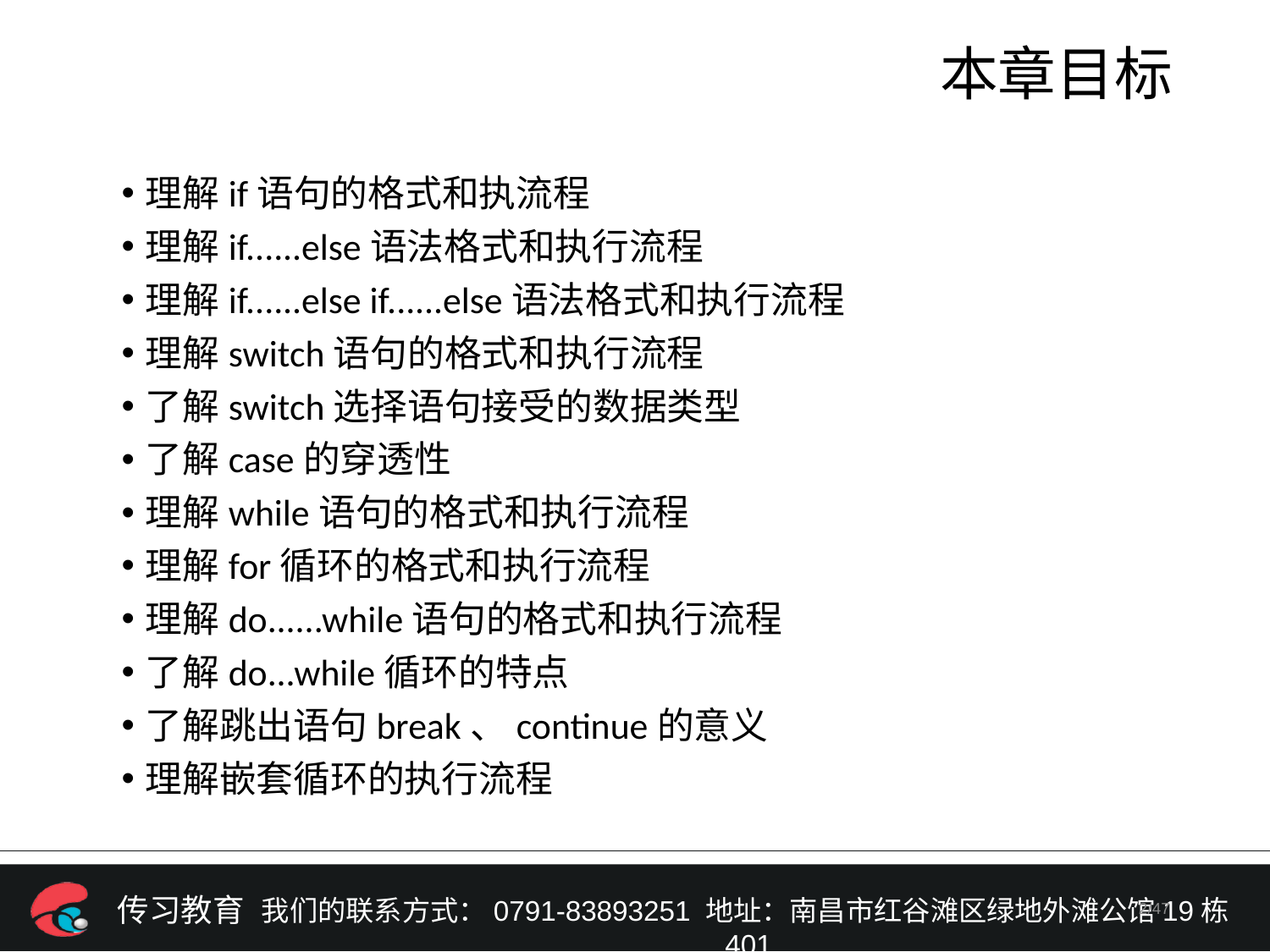

# 本章目标
理解if语句的格式和执流程
理解if......else语法格式和执行流程
理解if......else if......else语法格式和执行流程
理解switch语句的格式和执行流程
了解switch选择语句接受的数据类型
了解case的穿透性
理解while语句的格式和执行流程
理解for循环的格式和执行流程
理解do......while语句的格式和执行流程
了解do...while循环的特点
了解跳出语句break、continue的意义
理解嵌套循环的执行流程

2/47